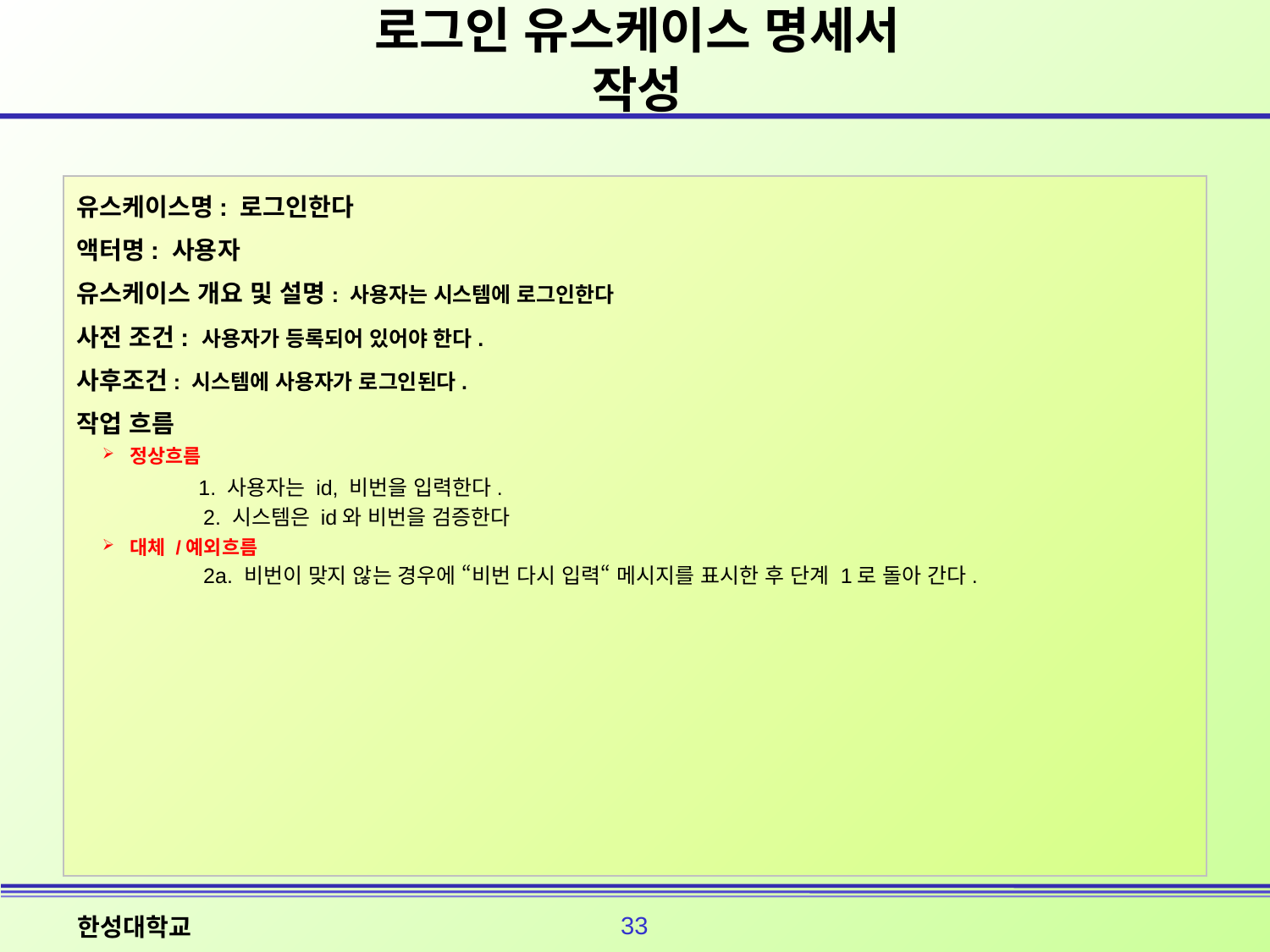

# 로그인 유스케이스 명세서 작성
유스케이스명: 로그인한다
액터명: 사용자
유스케이스 개요 및 설명: 사용자는 시스템에 로그인한다
사전 조건: 사용자가 등록되어 있어야 한다.
사후조건: 시스템에 사용자가 로그인된다.
작업 흐름
정상흐름
       1. 사용자는 id, 비번을 입력한다.
2. 시스템은 id와 비번을 검증한다
대체 /예외흐름
2a. 비번이 맞지 않는 경우에 “비번 다시 입력“ 메시지를 표시한 후 단계 1로 돌아 간다.